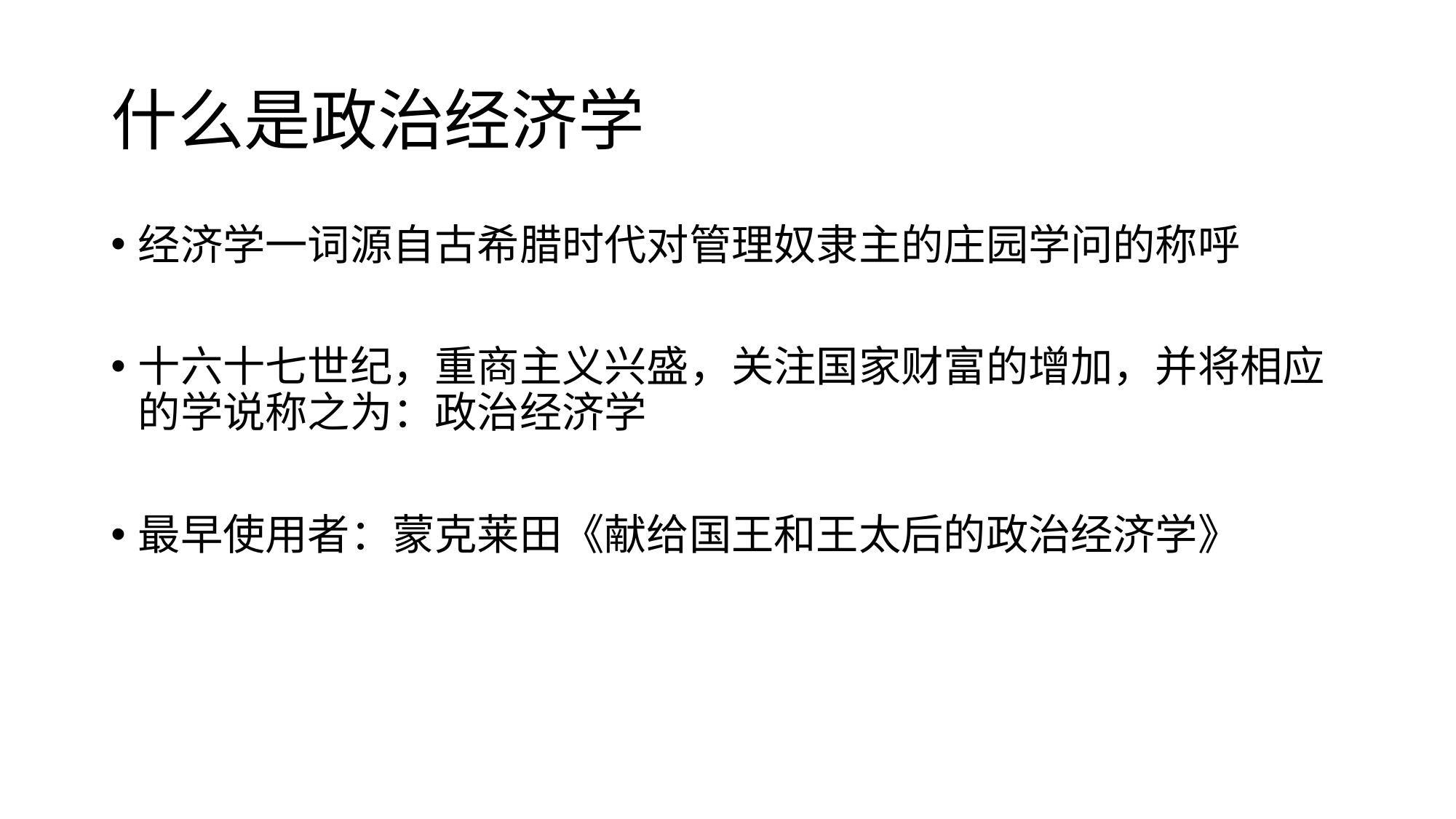

# 什么是政治经济学
经济学一词源自古希腊时代对管理奴隶主的庄园学问的称呼

十六十七世纪，重商主义兴盛，关注国家财富的增加，并将相应的学说称之为：政治经济学

最早使用者：蒙克莱田《献给国王和王太后的政治经济学》